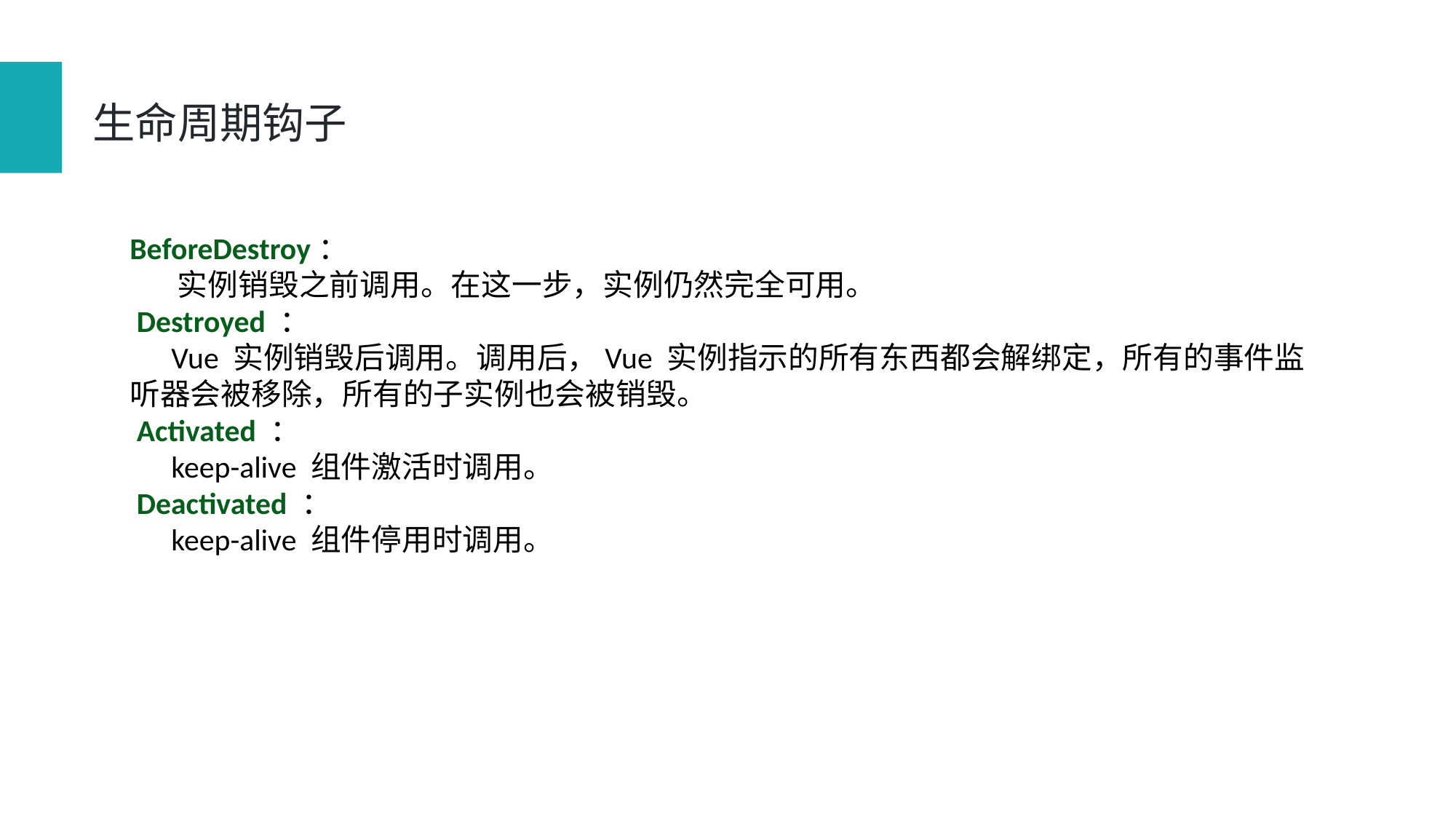

生命周期钩子
BeforeDestroy：
      实例销毁之前调用。在这一步，实例仍然完全可用。
 Destroyed ：
      Vue 实例销毁后调用。调用后，Vue 实例指示的所有东西都会解绑定，所有的事件监听器会被移除，所有的子实例也会被销毁。
 Activated ：
      keep-alive 组件激活时调用。
 Deactivated ：
      keep-alive 组件停用时调用。